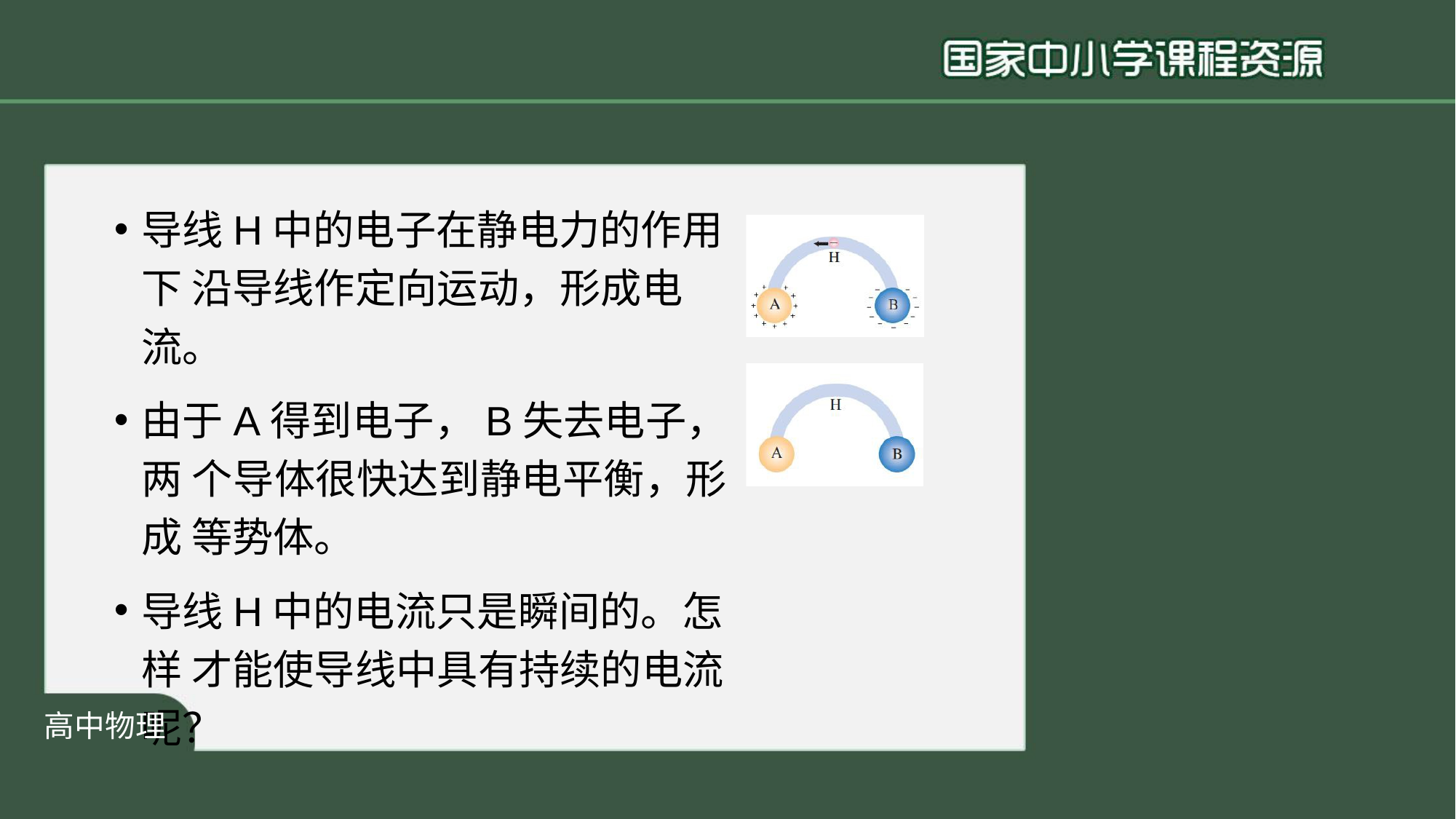

小学语文
导线H中的电子在静电力的作用下 沿导线作定向运动，形成电流。
由于A得到电子，B失去电子，两 个导体很快达到静电平衡，形成 等势体。
导线H中的电流只是瞬间的。怎样 才能使导线中具有持续的电流呢？

高中物理